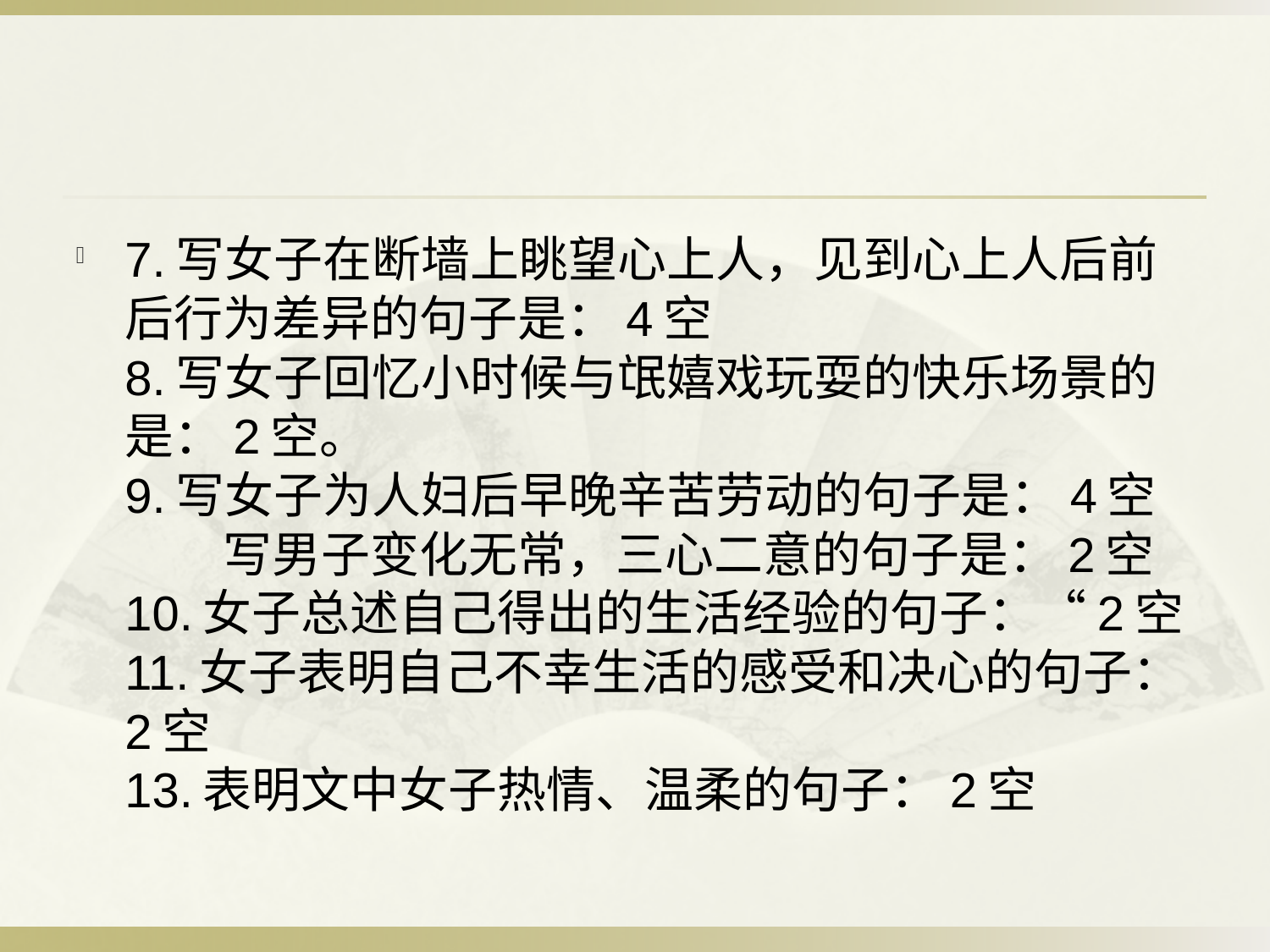

#
7.写女子在断墙上眺望心上人，见到心上人后前后行为差异的句子是：4空
8.写女子回忆小时候与氓嬉戏玩耍的快乐场景的是：2空。
9.写女子为人妇后早晚辛苦劳动的句子是：4空
　　写男子变化无常，三心二意的句子是：2空
10.女子总述自己得出的生活经验的句子：“2空
11.女子表明自己不幸生活的感受和决心的句子：2空
13.表明文中女子热情、温柔的句子：2空